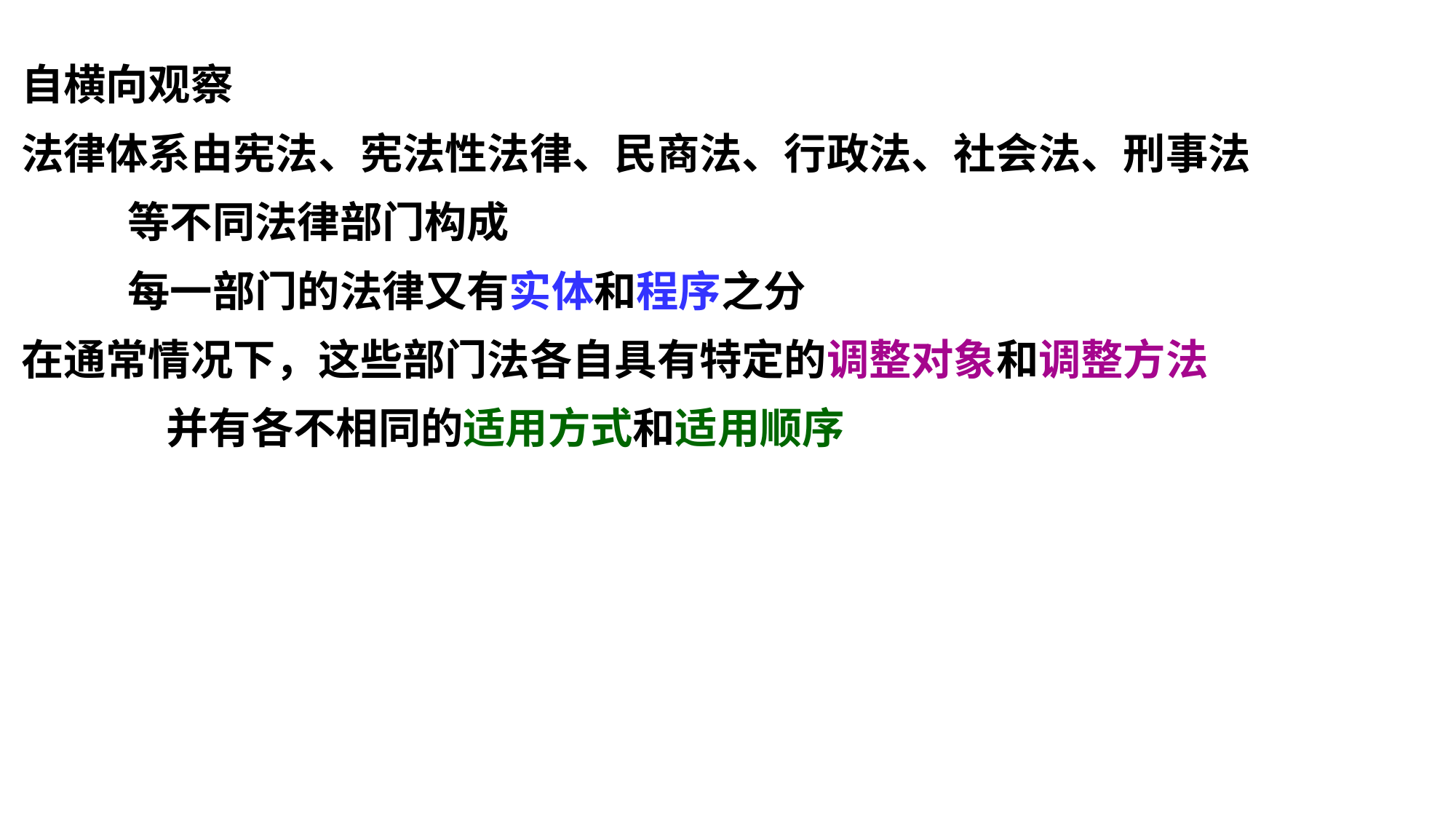

自横向观察
法律体系由宪法、宪法性法律、民商法、行政法、社会法、刑事法
          等不同法律部门构成
          每一部门的法律又有实体和程序之分
在通常情况下，这些部门法各自具有特定的调整对象和调整方法
              并有各不相同的适用方式和适用顺序